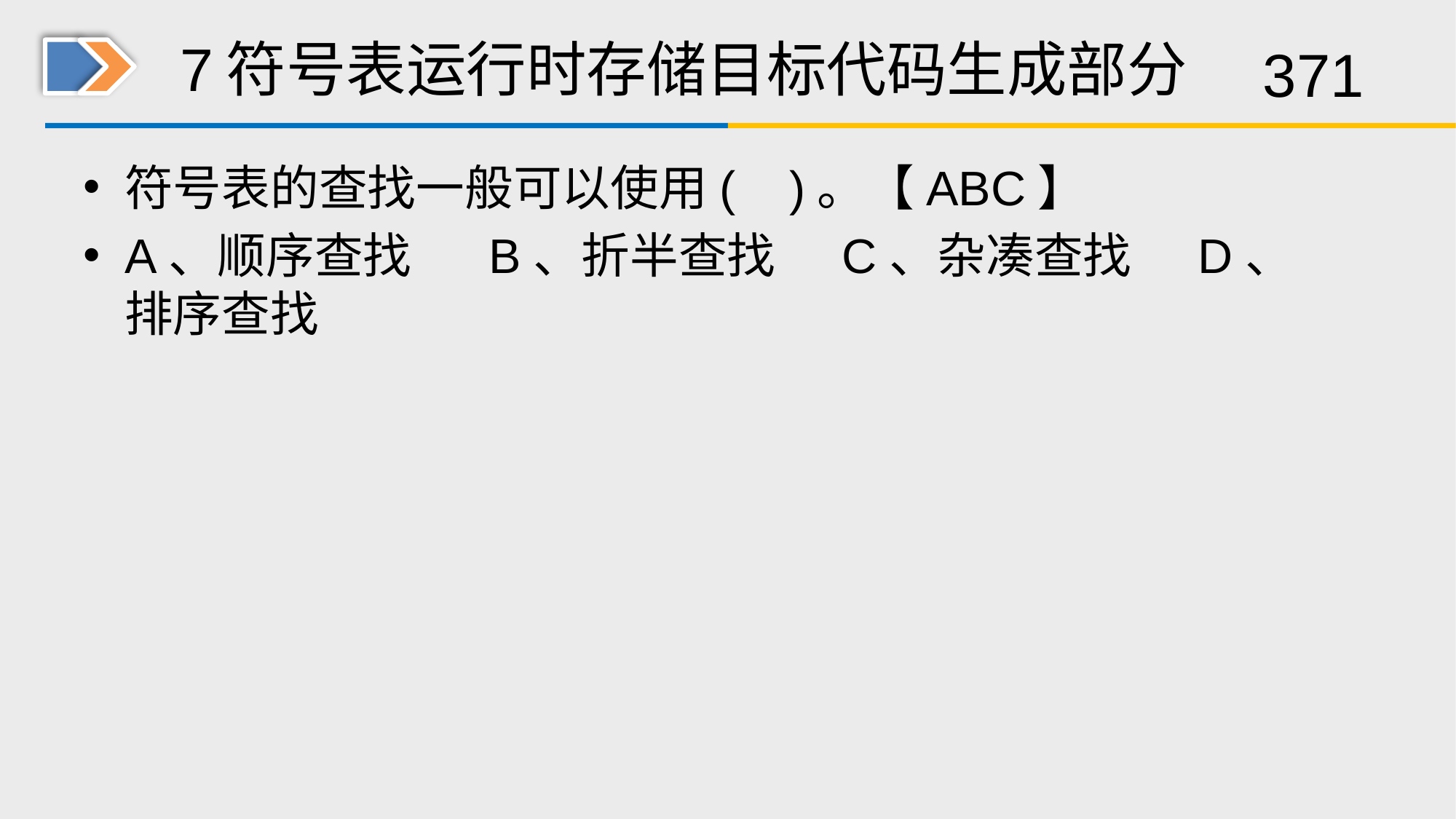

# 7符号表运行时存储目标代码生成部分
371
符号表的查找一般可以使用(    )。【ABC】
A、顺序查找      B、折半查找     C、杂凑查找     D、排序查找